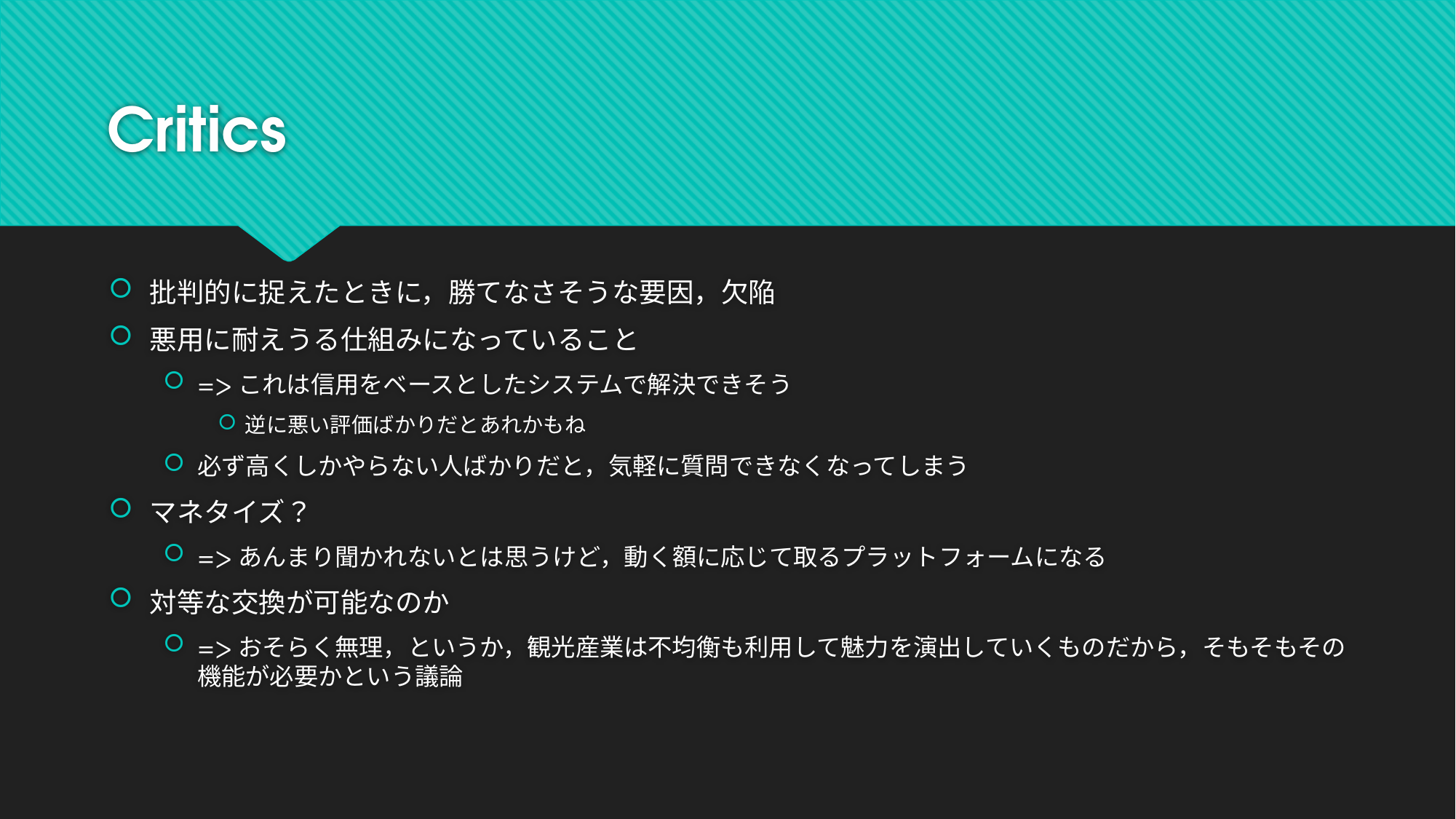

# Critics
批判的に捉えたときに，勝てなさそうな要因，欠陥
悪用に耐えうる仕組みになっていること
=>これは信用をベースとしたシステムで解決できそう
逆に悪い評価ばかりだとあれかもね
必ず高くしかやらない人ばかりだと，気軽に質問できなくなってしまう
マネタイズ？
=>あんまり聞かれないとは思うけど，動く額に応じて取るプラットフォームになる
対等な交換が可能なのか
=>おそらく無理，というか，観光産業は不均衡も利用して魅力を演出していくものだから，そもそもその機能が必要かという議論